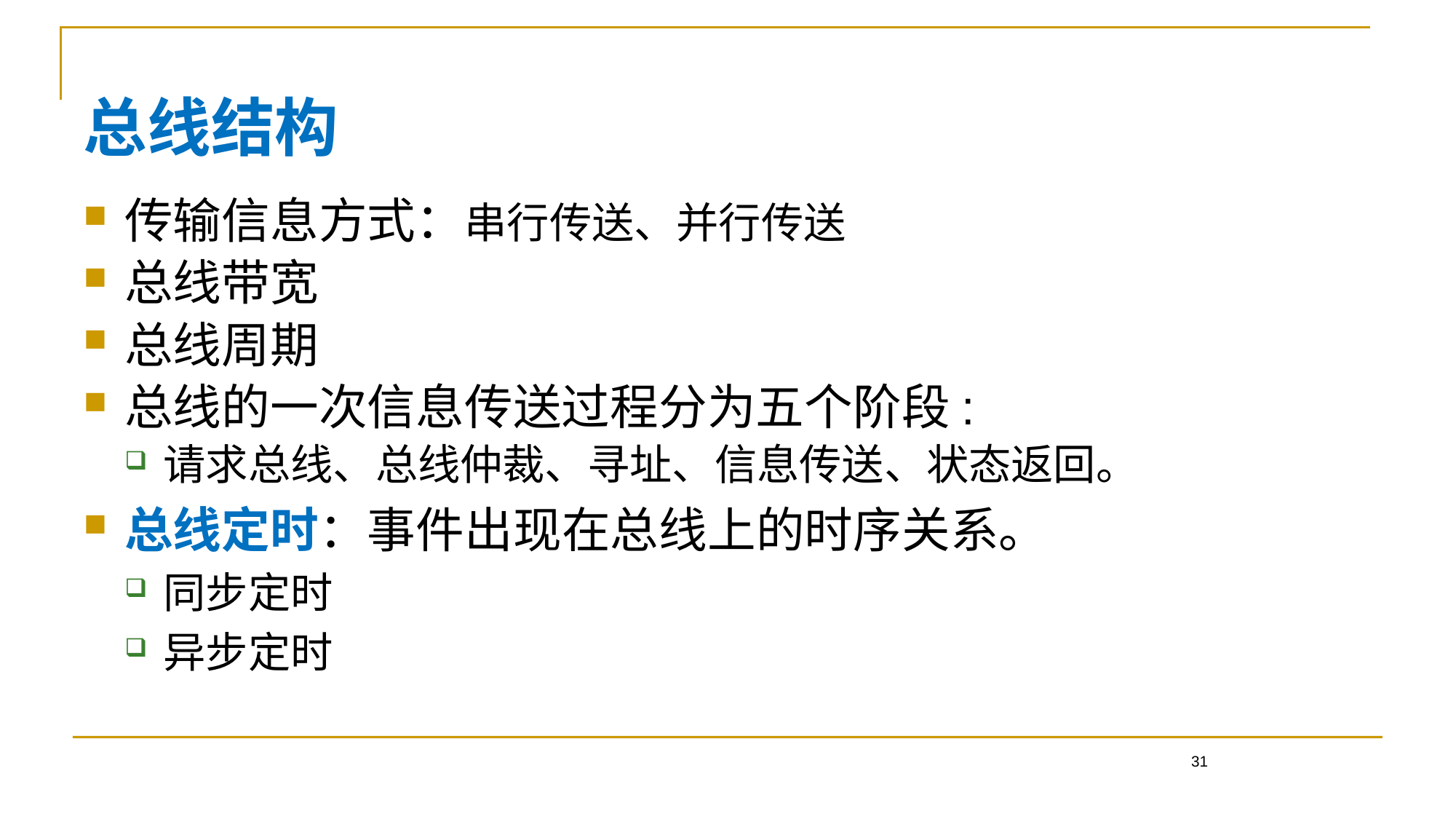

总线结构
传输信息方式：串行传送、并行传送
总线带宽
总线周期
总线的一次信息传送过程分为五个阶段:
请求总线、总线仲裁、寻址、信息传送、状态返回。
总线定时：事件出现在总线上的时序关系。
同步定时
异步定时

31